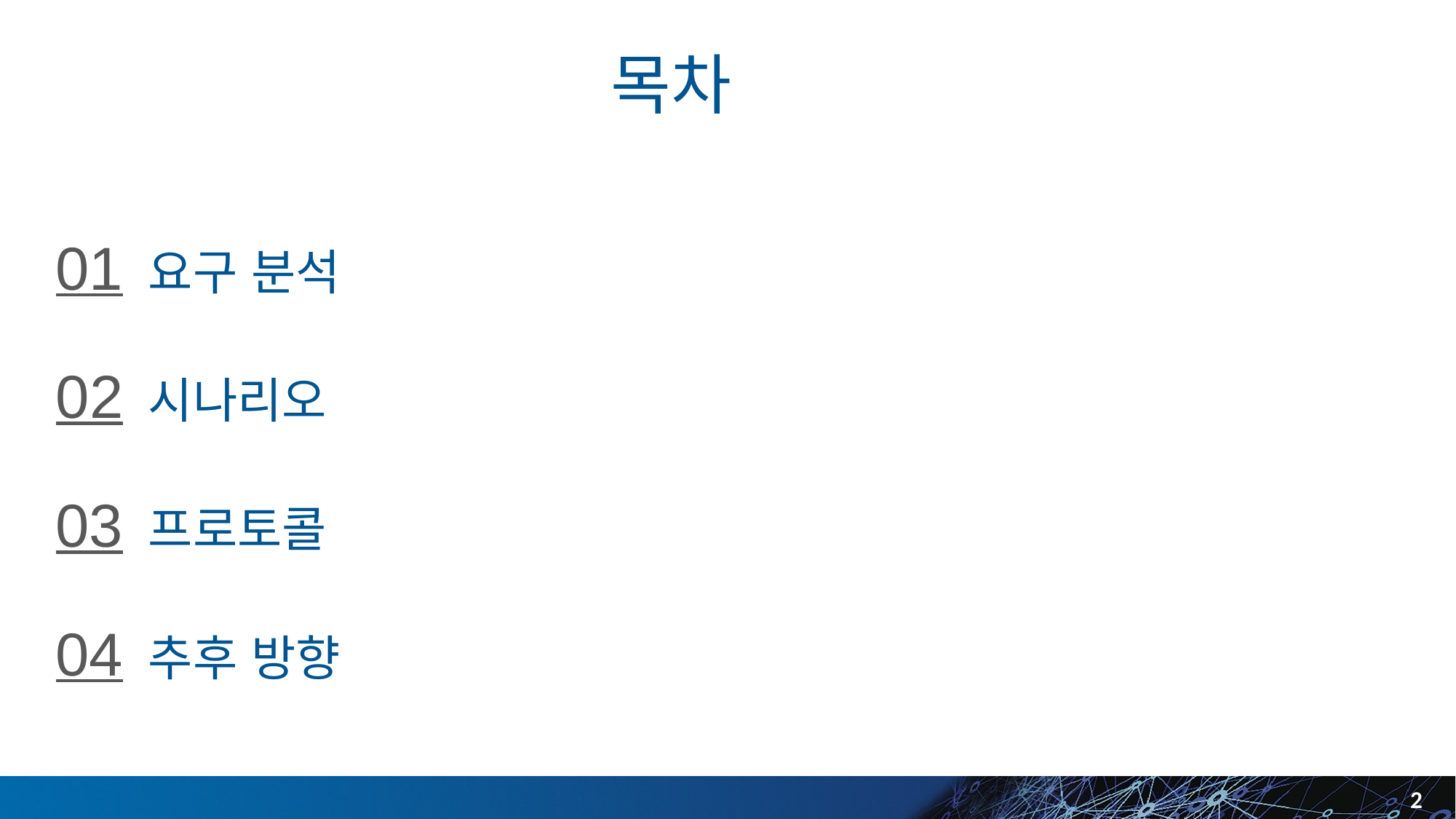

# 목차
01 요구 분석
02 시나리오
03 프로토콜
04 추후 방향
2